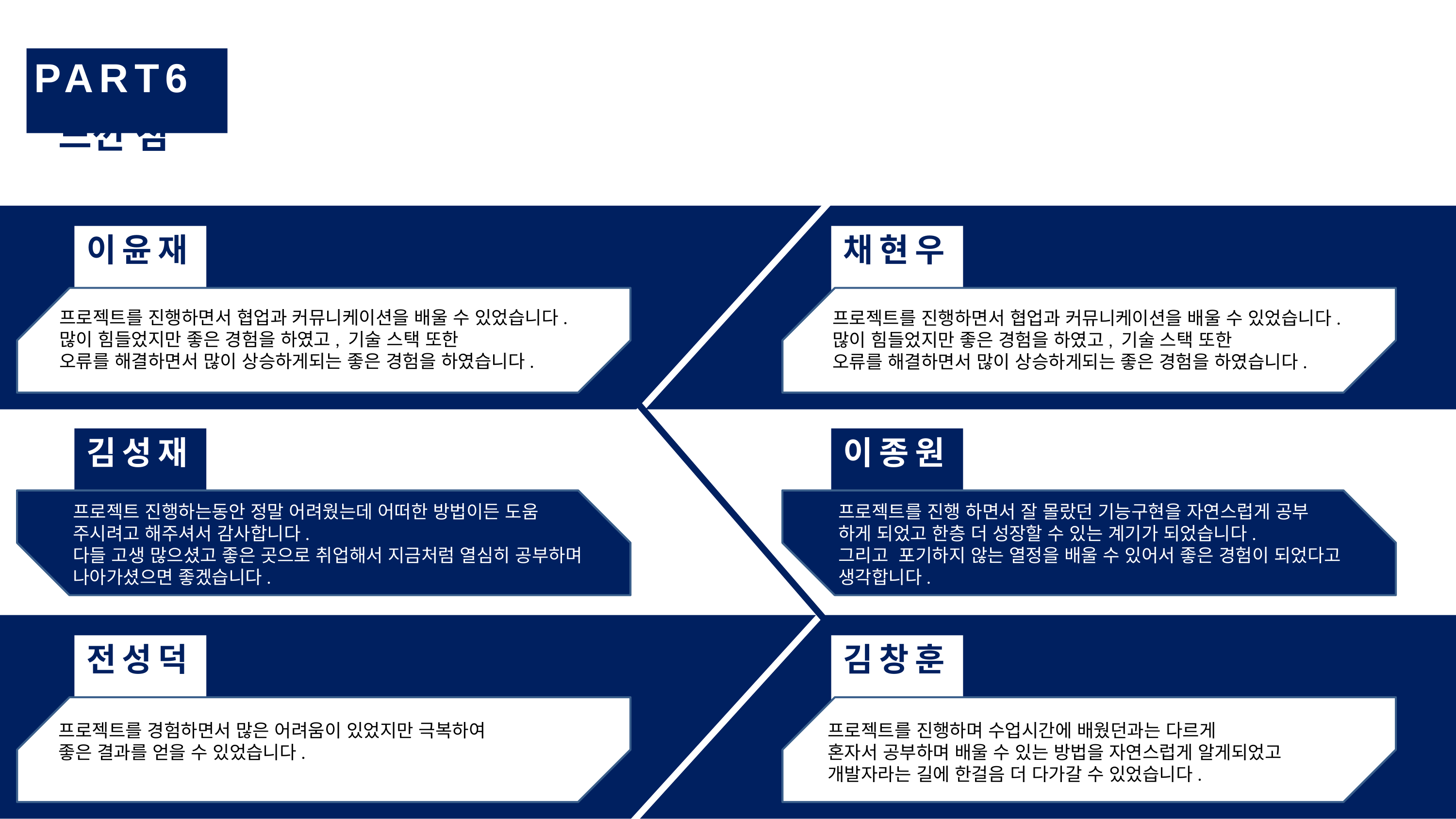

PART6
느낀 점

이윤재
채현우

프로젝ㅇㅇㅇ
프로젝트를 진행하면서 협업과 커뮤니케이션을 배울 수 있었습니다. 많이 힘들었지만 좋은 경험을 하였고, 기술 스택 또한
오류를 해결하면서 많이 상승하게되는 좋은 경험을 하였습니다.
프로젝트를 진행하면서 협업과 커뮤니케이션을 배울 수 있었습니다. 많이 힘들었지만 좋은 경험을 하였고, 기술 스택 또한
오류를 해결하면서 많이 상승하게되는 좋은 경험을 하였습니다.
김성재
이종원

프로젝트 진행하는동안 정말 어려웠는데 어떠한 방법이든 도움 주시려고 해주셔서 감사합니다.
다들 고생 많으셨고 좋은 곳으로 취업해서 지금처럼 열심히 공부하며 나아가셨으면 좋겠습니다.
프로젝트를 진행 하면서 잘 몰랐던 기능구현을 자연스럽게 공부
하게 되었고 한층 더 성장할 수 있는 계기가 되었습니다.
그리고  포기하지 않는 열정을 배울 수 있어서 좋은 경험이 되었다고 생각합니다.

김창훈
전성덕

프로젝트를 경험하면서 많은 어려움이 있었지만 극복하여
좋은 결과를 얻을 수 있었습니다.

프로젝트를 진행하며 수업시간에 배웠던과는 다르게
혼자서 공부하며 배울 수 있는 방법을 자연스럽게 알게되었고
개발자라는 길에 한걸음 더 다가갈 수 있었습니다.